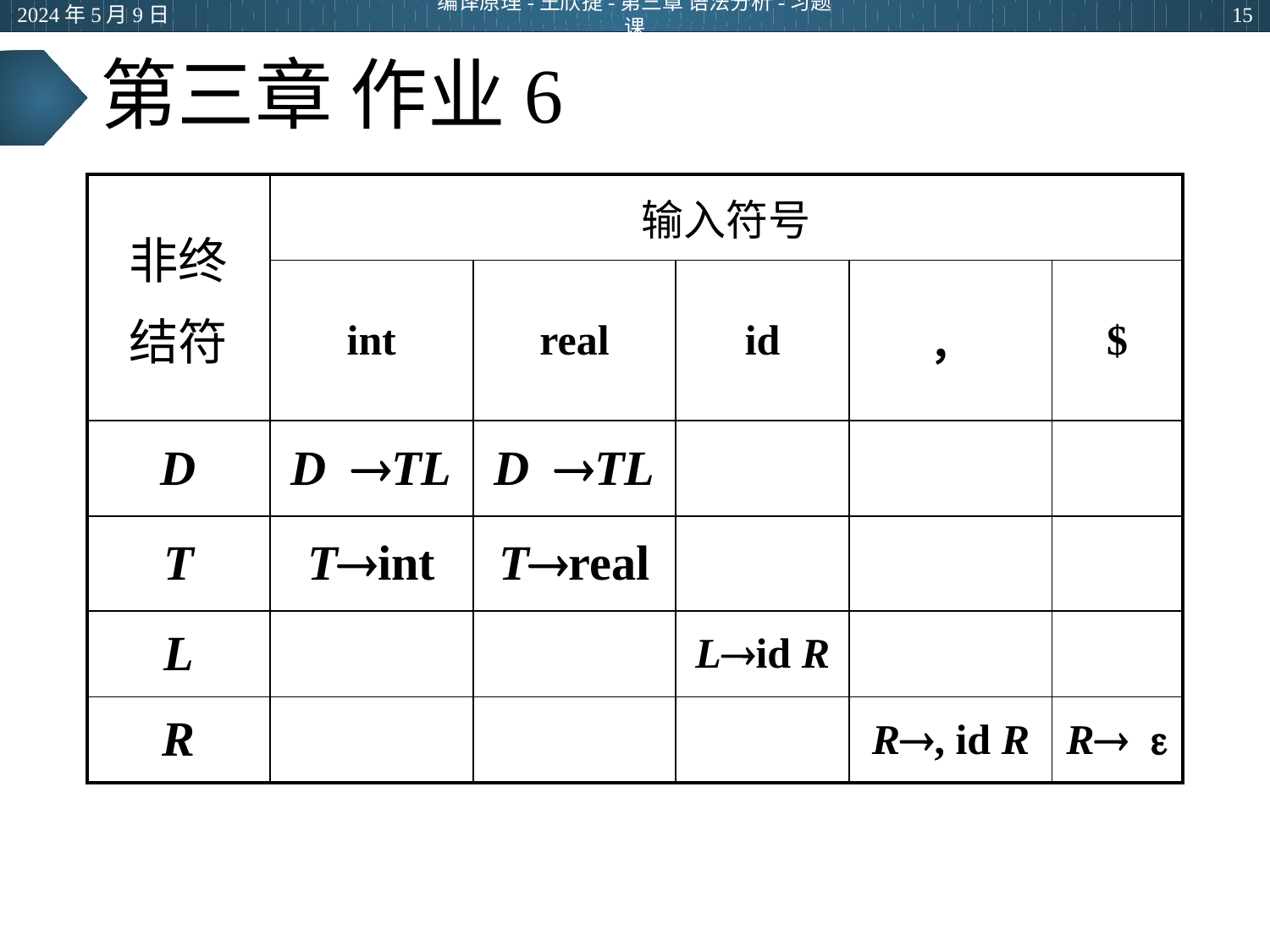

2024年5月9日
编译原理-王欣捷-第三章 语法分析-习题课
15
# 第三章 作业6
| 非终 结符 | 输入符号 |  |  |  |  |
| --- | --- | --- | --- | --- | --- |
|  | int | real | id | ， | $ |
| D | D →TL | D →TL |  |  |  |
| T | T→int | T→real |  |  |  |
| L |  |  | L→id R |  |  |
| R |  |  |  | R→, id R | R→ ε |